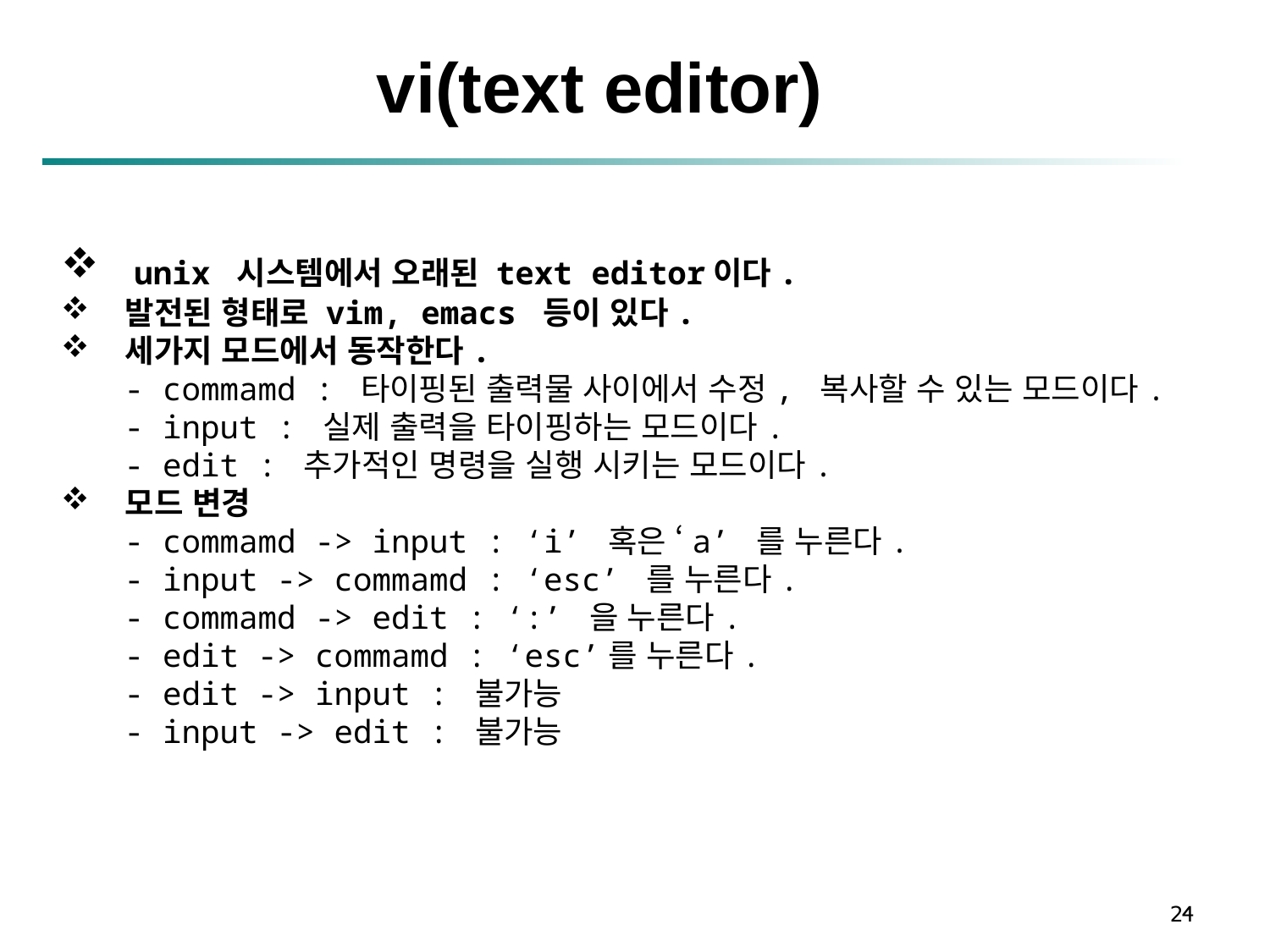

파일 편집 : VI 에디터
vi(text editor)
 unix 시스템에서 오래된 text editor이다.
 발전된 형태로 vim, emacs 등이 있다.
 세가지 모드에서 동작한다.
- commamd : 타이핑된 출력물 사이에서 수정, 복사할 수 있는 모드이다.
- input : 실제 출력을 타이핑하는 모드이다.
- edit : 추가적인 명령을 실행 시키는 모드이다.
 모드 변경
- commamd -> input : ‘i’ 혹은 ‘a’ 를 누른다.
- input -> commamd : ‘esc’ 를 누른다.
- commamd -> edit : ‘:’ 을 누른다.
- edit -> commamd : ‘esc’를 누른다.
- edit -> input : 불가능
- input -> edit : 불가능
24